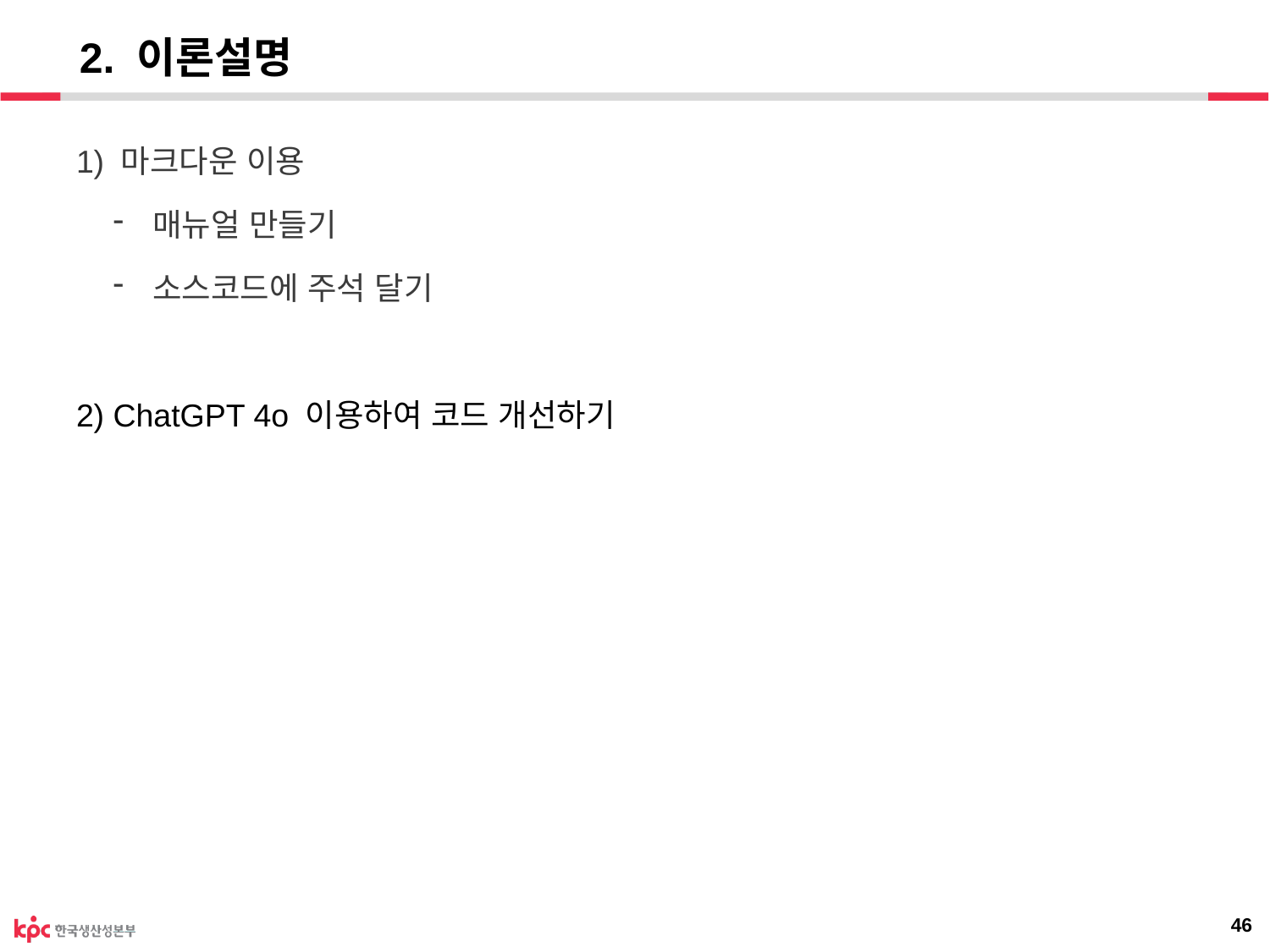

# 2. 이론설명
1) 마크다운 이용
매뉴얼 만들기
소스코드에 주석 달기

2) ChatGPT 4o 이용하여 코드 개선하기